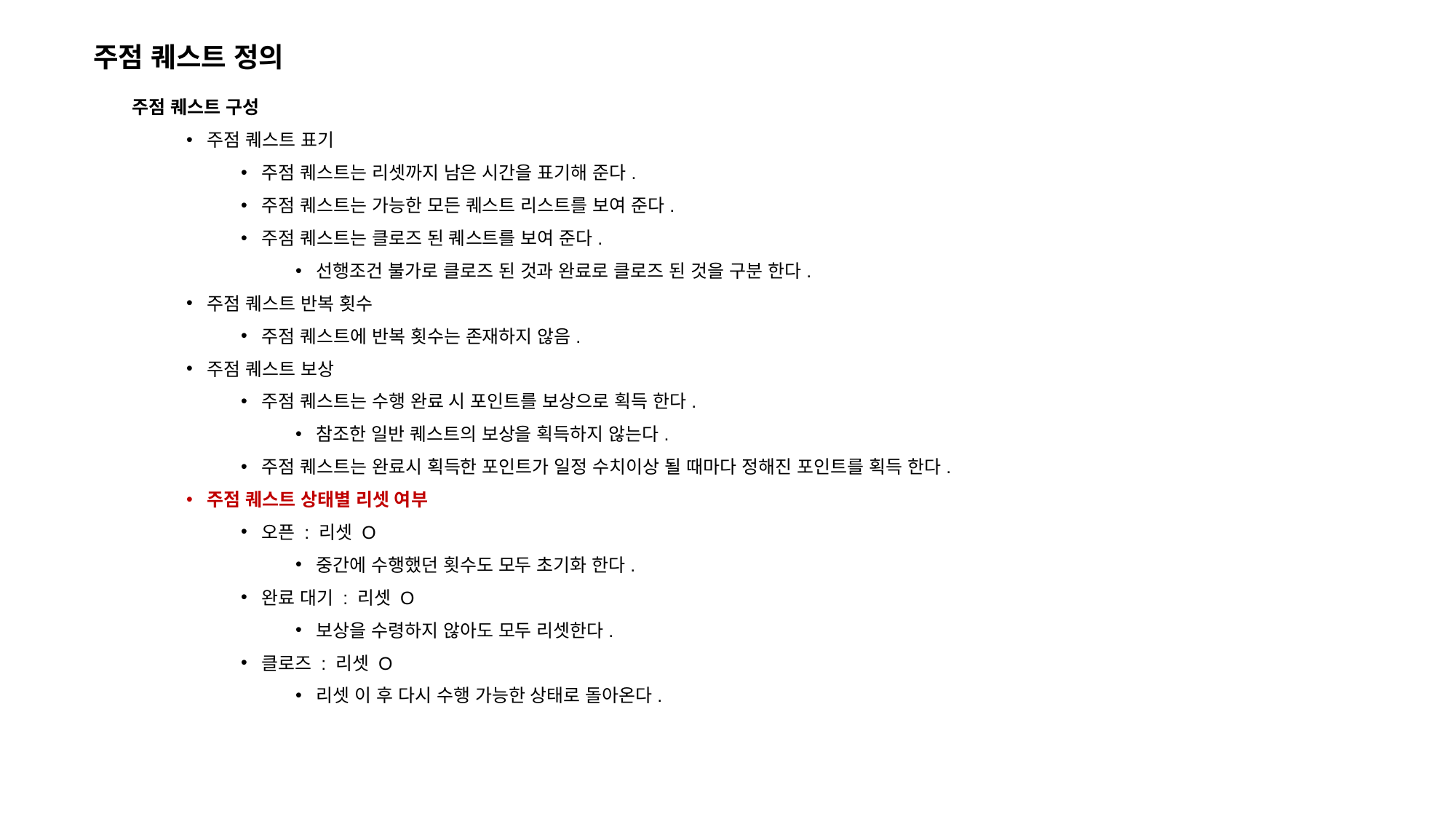

주점 퀘스트 정의
주점 퀘스트 구성
주점 퀘스트 표기
주점 퀘스트는 리셋까지 남은 시간을 표기해 준다.
주점 퀘스트는 가능한 모든 퀘스트 리스트를 보여 준다.
주점 퀘스트는 클로즈 된 퀘스트를 보여 준다.
선행조건 불가로 클로즈 된 것과 완료로 클로즈 된 것을 구분 한다.
주점 퀘스트 반복 횟수
주점 퀘스트에 반복 횟수는 존재하지 않음.
주점 퀘스트 보상
주점 퀘스트는 수행 완료 시 포인트를 보상으로 획득 한다.
참조한 일반 퀘스트의 보상을 획득하지 않는다.
주점 퀘스트는 완료시 획득한 포인트가 일정 수치이상 될 때마다 정해진 포인트를 획득 한다.
주점 퀘스트 상태별 리셋 여부
오픈 : 리셋 O
중간에 수행했던 횟수도 모두 초기화 한다.
완료 대기 : 리셋 O
보상을 수령하지 않아도 모두 리셋한다.
클로즈 : 리셋 O
리셋 이 후 다시 수행 가능한 상태로 돌아온다.